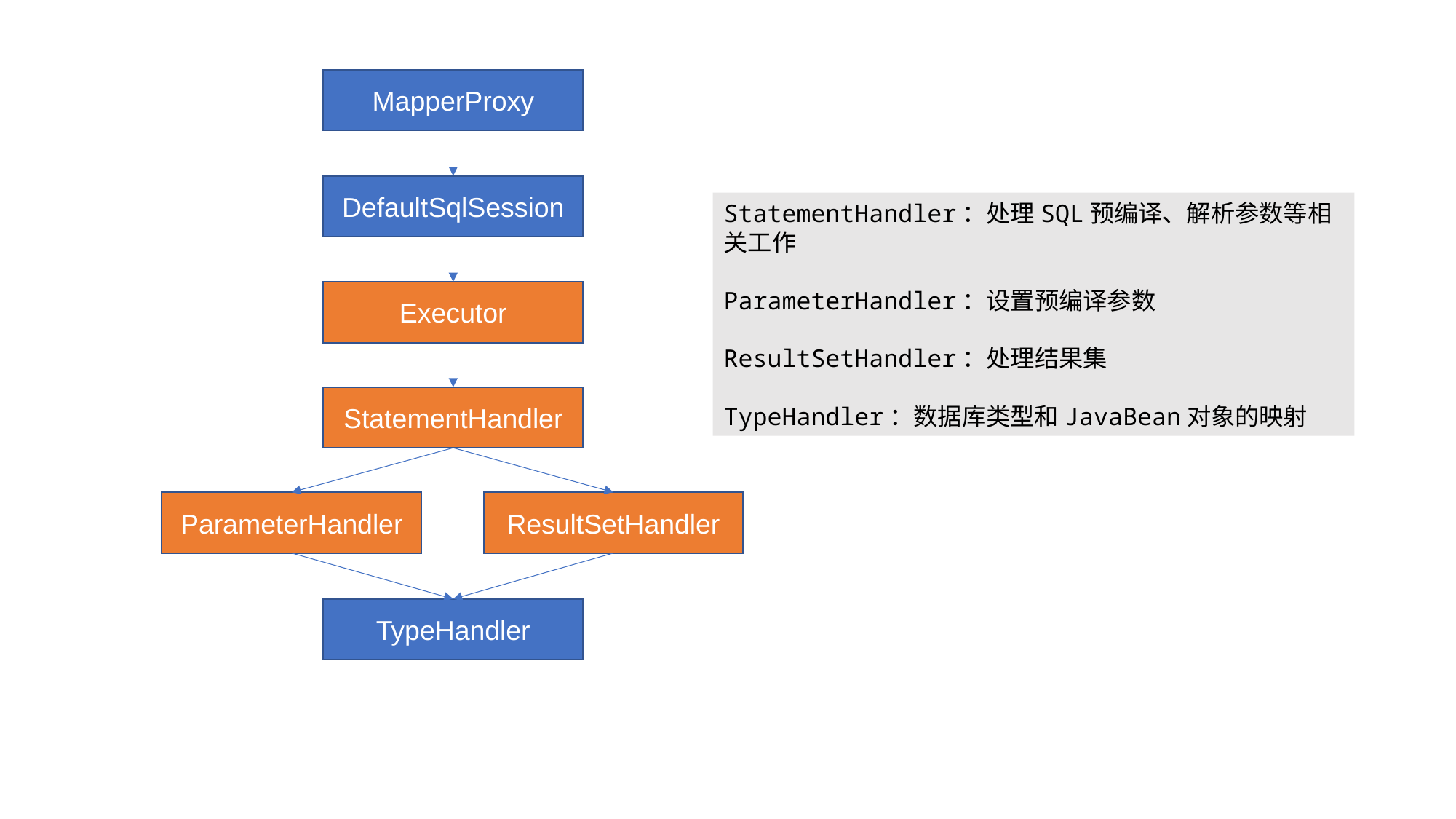

MapperProxy
DefaultSqlSession
StatementHandler：处理SQL预编译、解析参数等相关工作

ParameterHandler：设置预编译参数

ResultSetHandler：处理结果集

TypeHandler：数据库类型和JavaBean对象的映射
Executor
StatementHandler
ParameterHandler
ResultSetHandler
TypeHandler